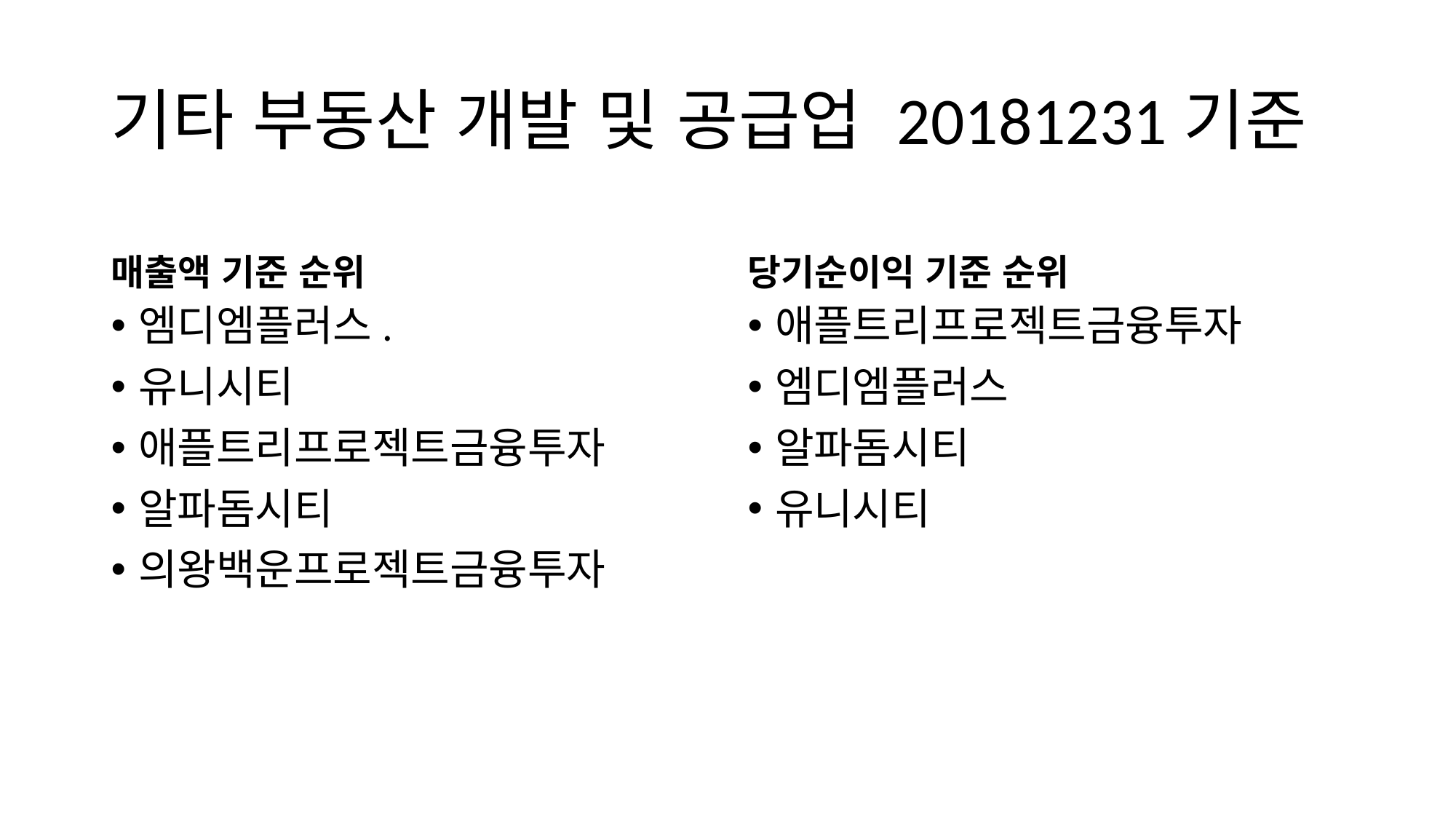

# 기타 부동산 개발 및 공급업 20181231기준
매출액 기준 순위
당기순이익 기준 순위
엠디엠플러스.
유니시티
애플트리프로젝트금융투자
알파돔시티
의왕백운프로젝트금융투자

애플트리프로젝트금융투자
엠디엠플러스
알파돔시티
유니시티